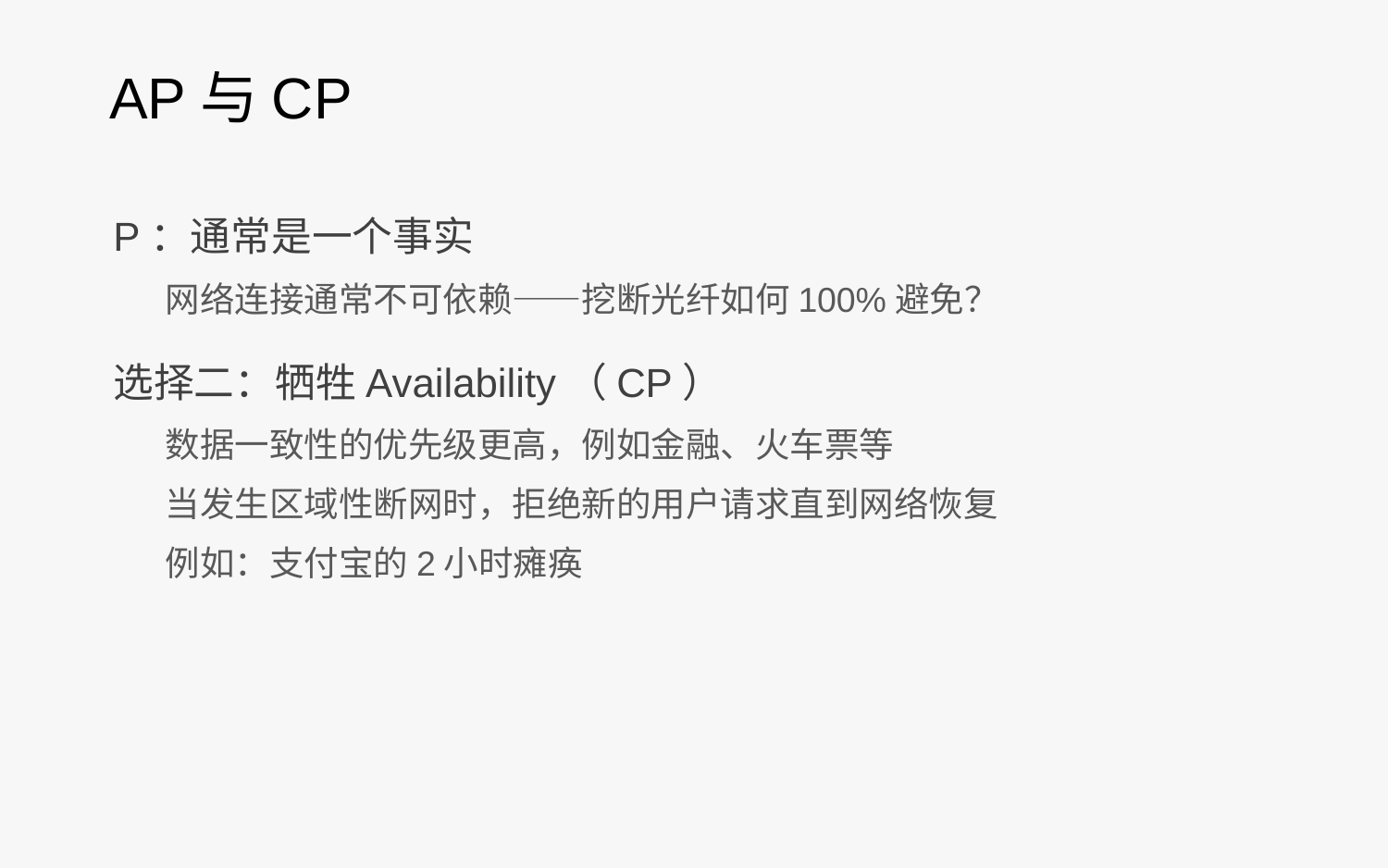

# AP与CP
P：通常是一个事实
网络连接通常不可依赖——挖断光纤如何100%避免？
选择二：牺牲Availability（CP）
数据一致性的优先级更高，例如金融、火车票等
当发生区域性断网时，拒绝新的用户请求直到网络恢复
例如：支付宝的2小时瘫痪